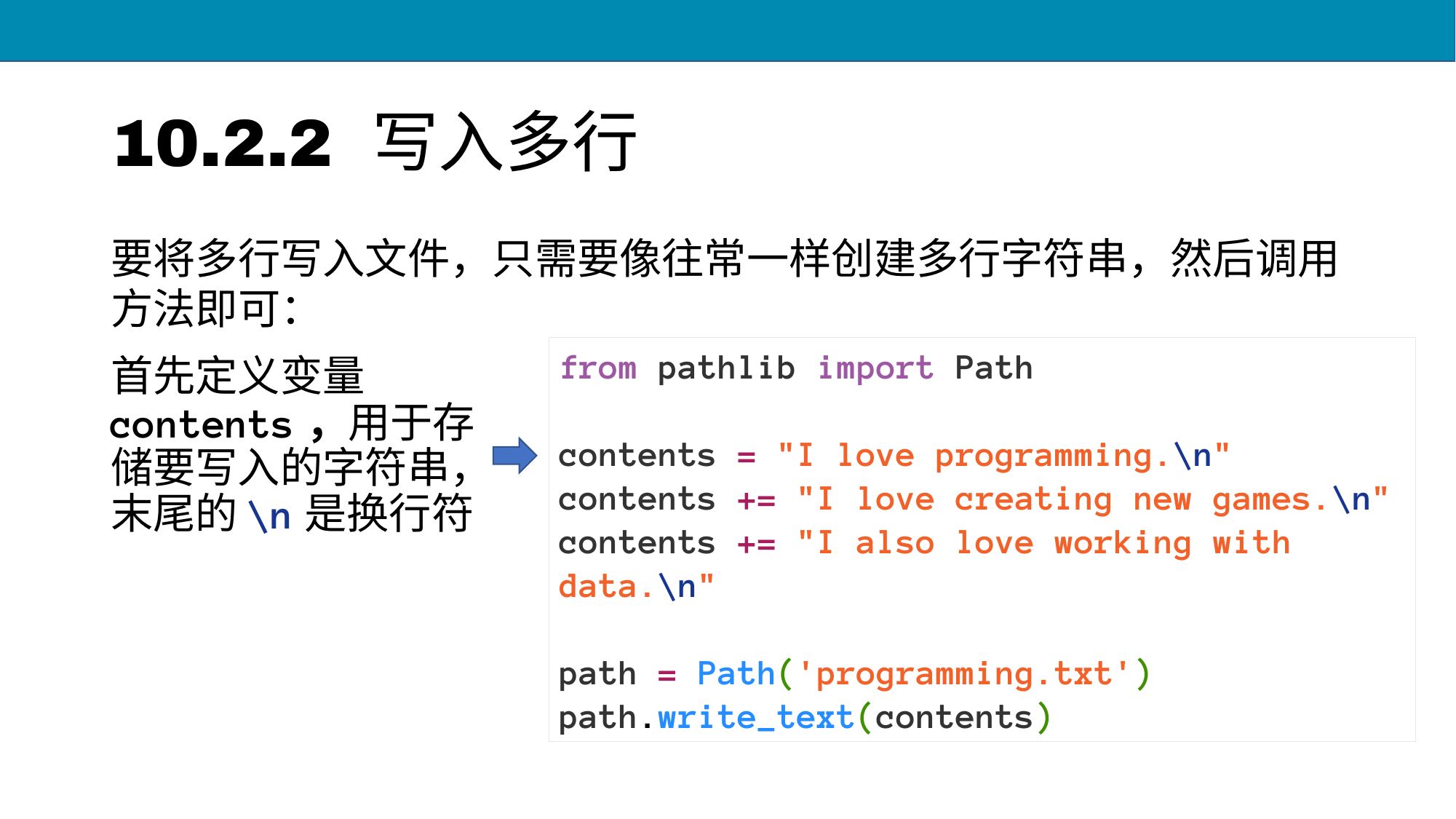

# 10.2.2 写入多行
要将多行写入文件，只需要像往常一样创建多行字符串，然后调用方法即可：

from pathlib import Path
contents = "I love programming.\n"
contents += "I love creating new games.\n"
contents += "I also love working with data.\n"
path = Path('programming.txt')
path.write_text(contents)
首先定义变量 contents，用于存储要写入的字符串，末尾的\n是换行符